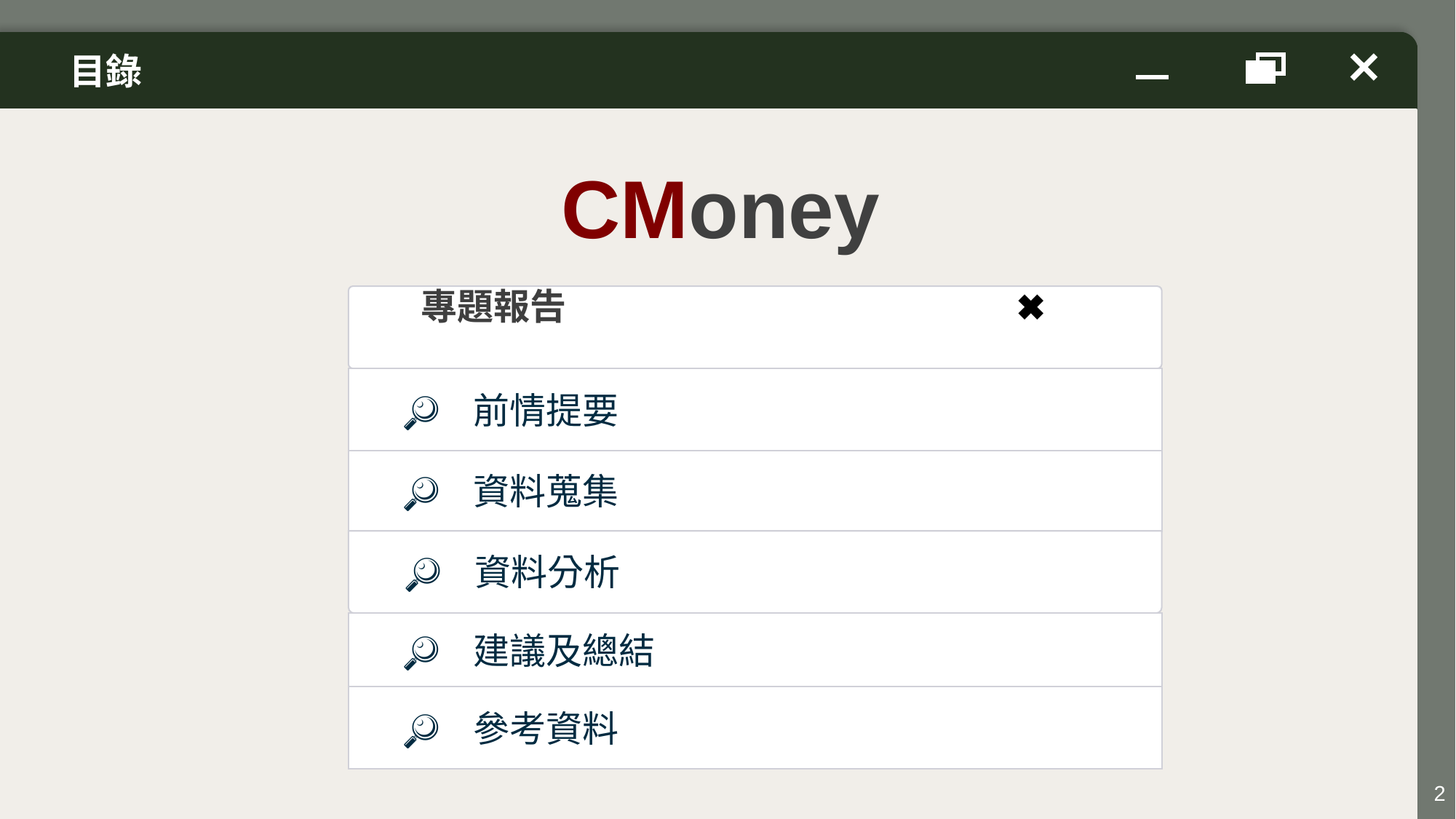

目錄
CMoney
     專題報告                                                       ✖
    🔎   前情提要
    🔎   資料蒐集
    🔎   資料分析
    🔎   建議及總結
    🔎   參考資料
2